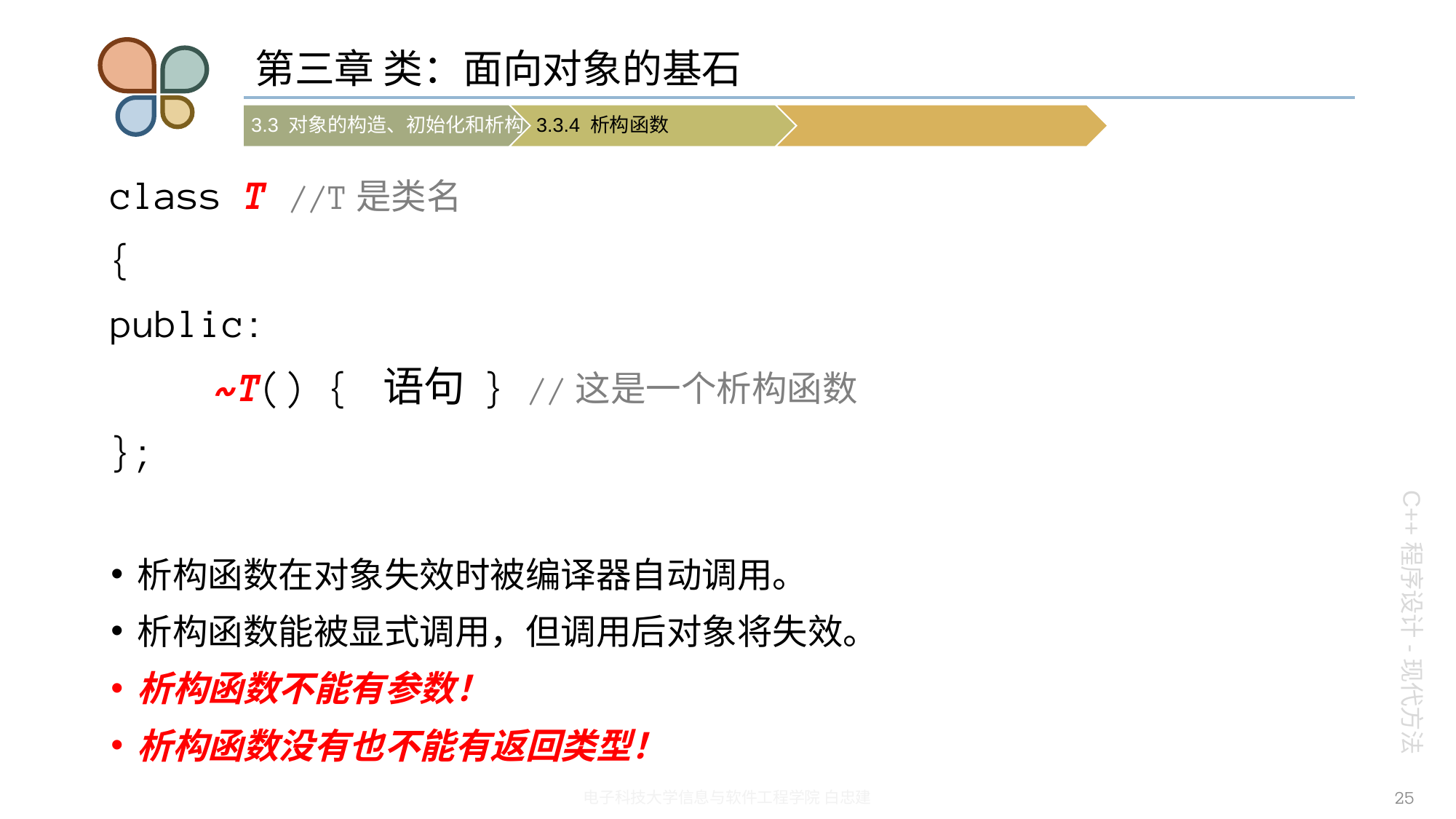

# 第三章 类：面向对象的基石
3.3 对象的构造、初始化和析构
3.3.4 析构函数

class T //T是类名
{
public:
	~T() { 语句 } //这是一个析构函数
};

析构函数在对象失效时被编译器自动调用。
析构函数能被显式调用，但调用后对象将失效。
析构函数不能有参数！
析构函数没有也不能有返回类型！

25